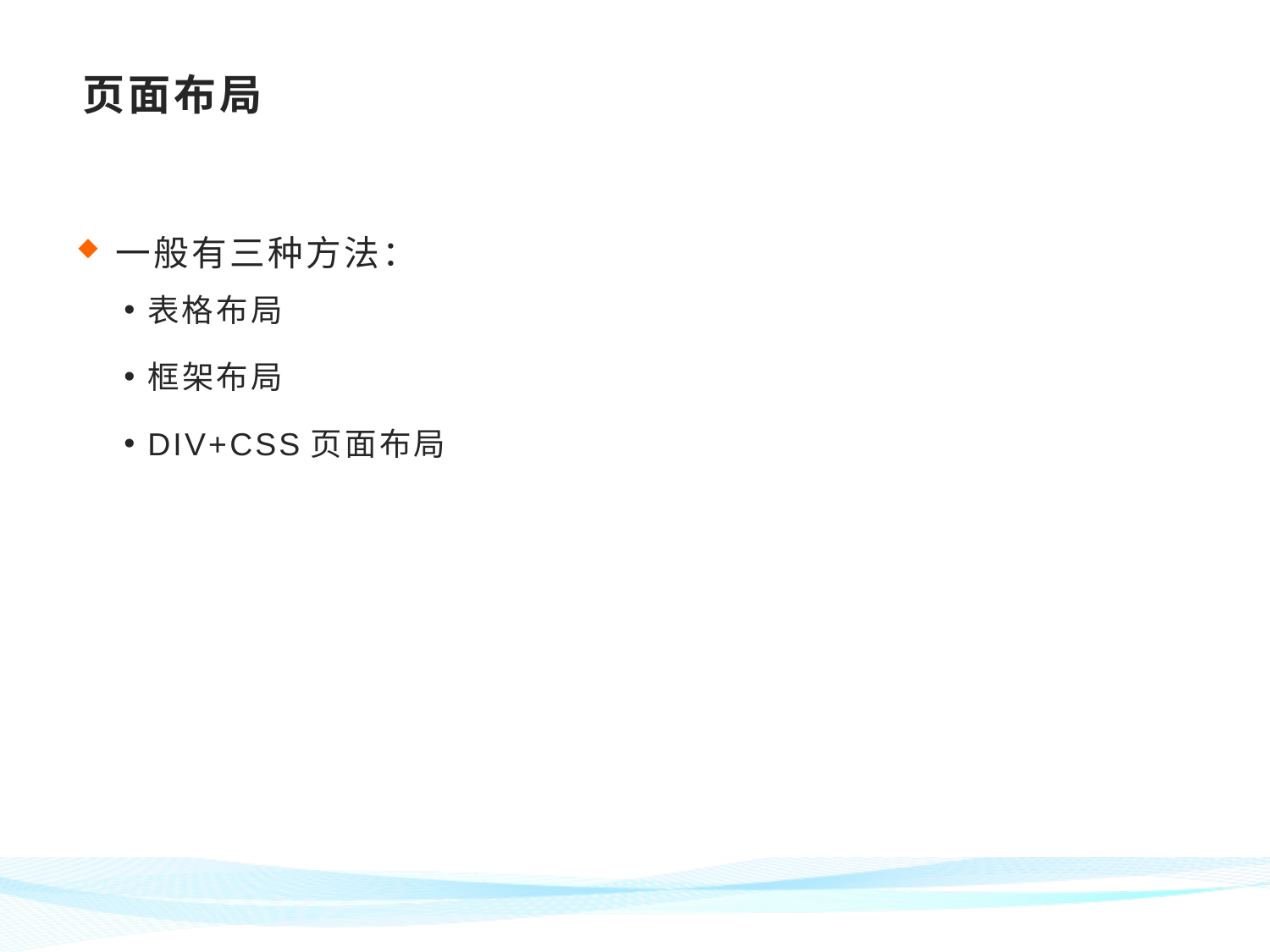

# 页面布局
一般有三种方法：
表格布局
框架布局
DIV+CSS页面布局
72